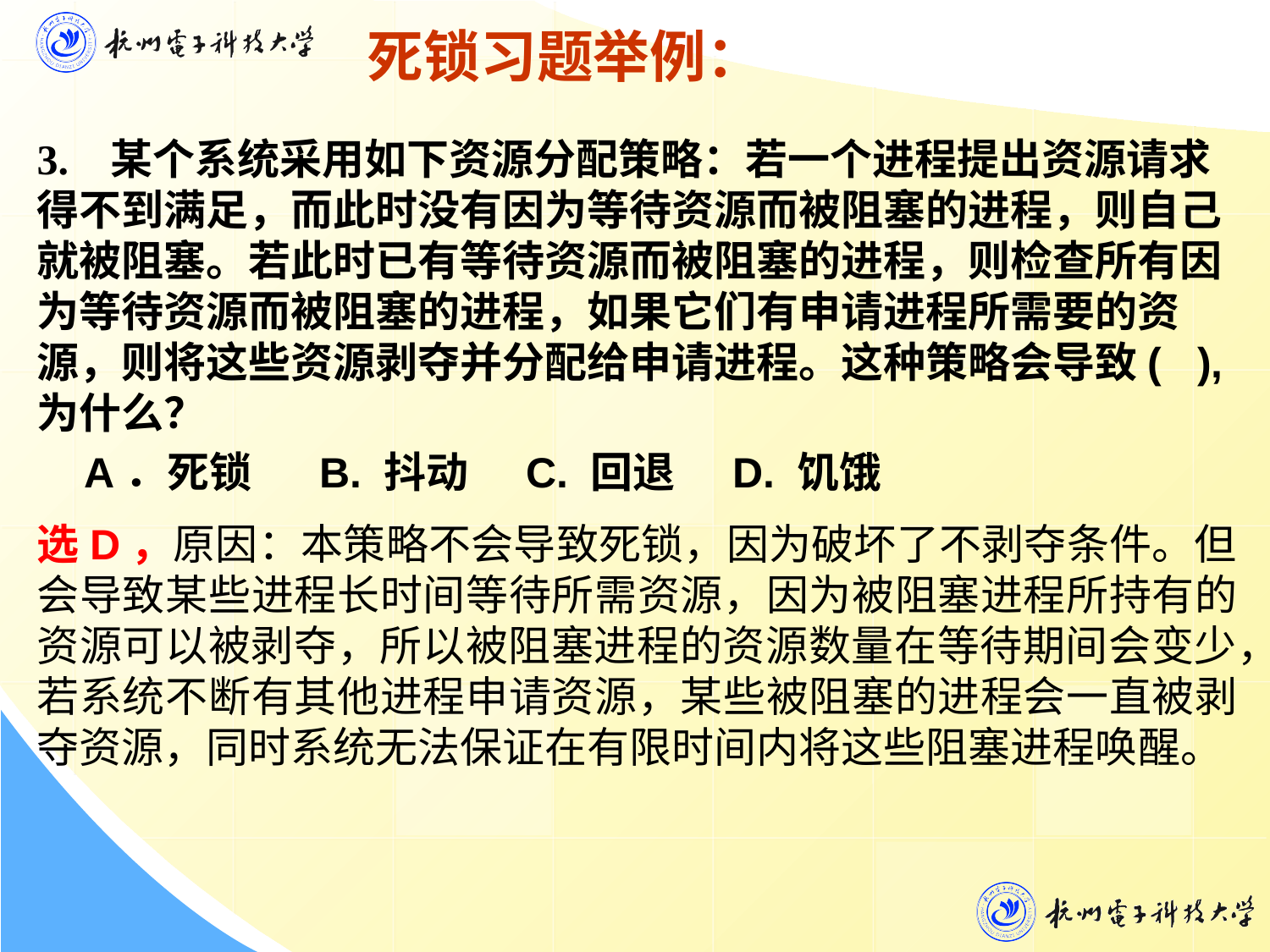

死锁习题举例：
3.   某个系统采用如下资源分配策略：若一个进程提出资源请求得不到满足，而此时没有因为等待资源而被阻塞的进程，则自己就被阻塞。若此时已有等待资源而被阻塞的进程，则检查所有因为等待资源而被阻塞的进程，如果它们有申请进程所需要的资源，则将这些资源剥夺并分配给申请进程。这种策略会导致(   ),为什么？
    A．死锁      B. 抖动     C. 回退     D. 饥饿
选D，原因：本策略不会导致死锁，因为破坏了不剥夺条件。但会导致某些进程长时间等待所需资源，因为被阻塞进程所持有的资源可以被剥夺，所以被阻塞进程的资源数量在等待期间会变少，若系统不断有其他进程申请资源，某些被阻塞的进程会一直被剥夺资源，同时系统无法保证在有限时间内将这些阻塞进程唤醒。